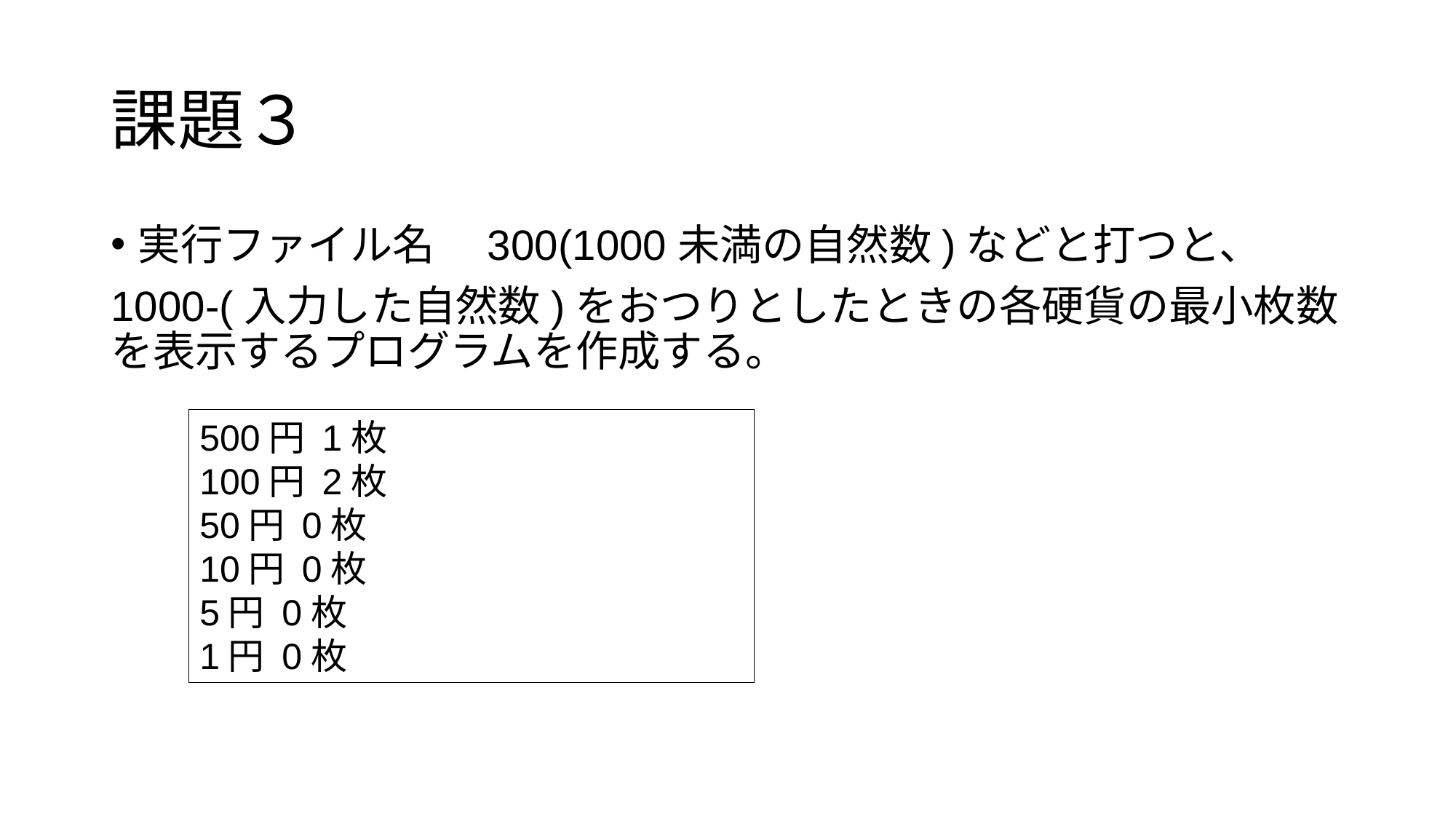

# 課題３
実行ファイル名　300(1000未満の自然数)などと打つと、
1000-(入力した自然数)をおつりとしたときの各硬貨の最小枚数を表示するプログラムを作成する。
500円 1枚
100円 2枚
50円 0枚
10円 0枚
5円 0枚
1円 0枚